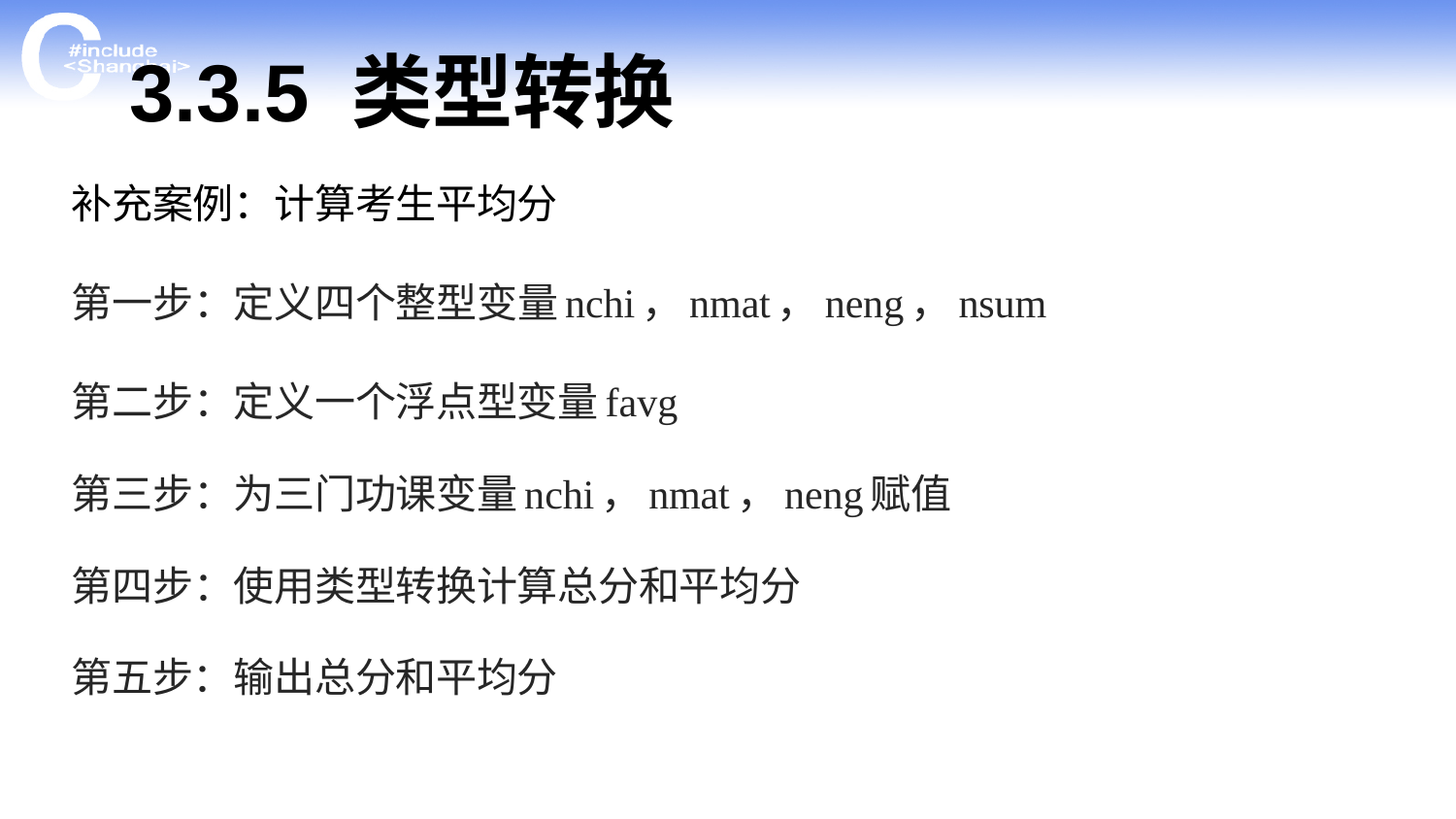

3.3.5 类型转换
补充案例：计算考生平均分
第一步：定义四个整型变量nchi，nmat，neng，nsum
第二步：定义一个浮点型变量favg
第三步：为三门功课变量nchi，nmat，neng赋值
第四步：使用类型转换计算总分和平均分
第五步：输出总分和平均分